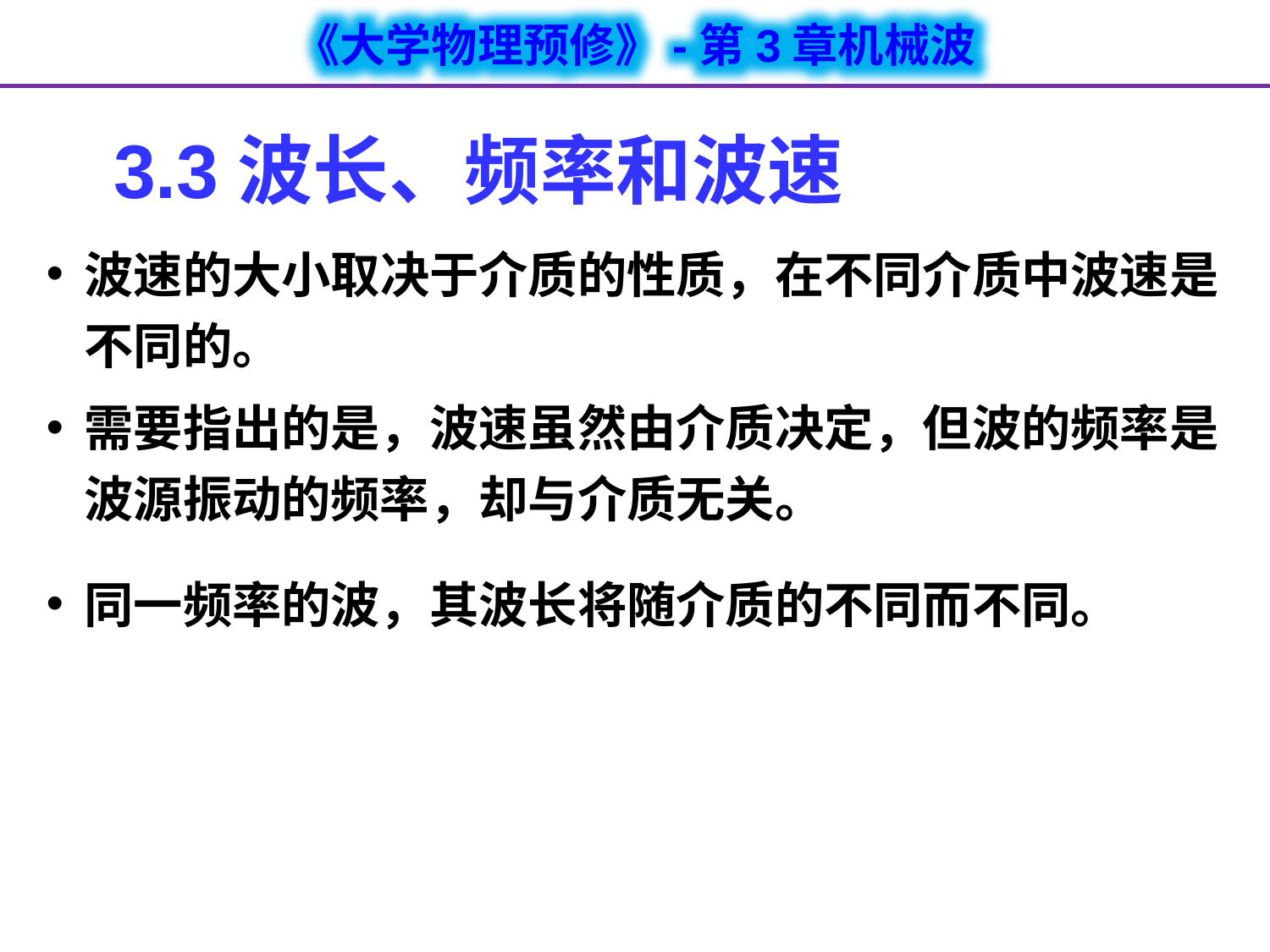

3.3波长、频率和波速
波速的大小取决于介质的性质，在不同介质中波速是不同的。
需要指出的是，波速虽然由介质决定，但波的频率是波源振动的频率，却与介质无关。
同一频率的波，其波长将随介质的不同而不同。